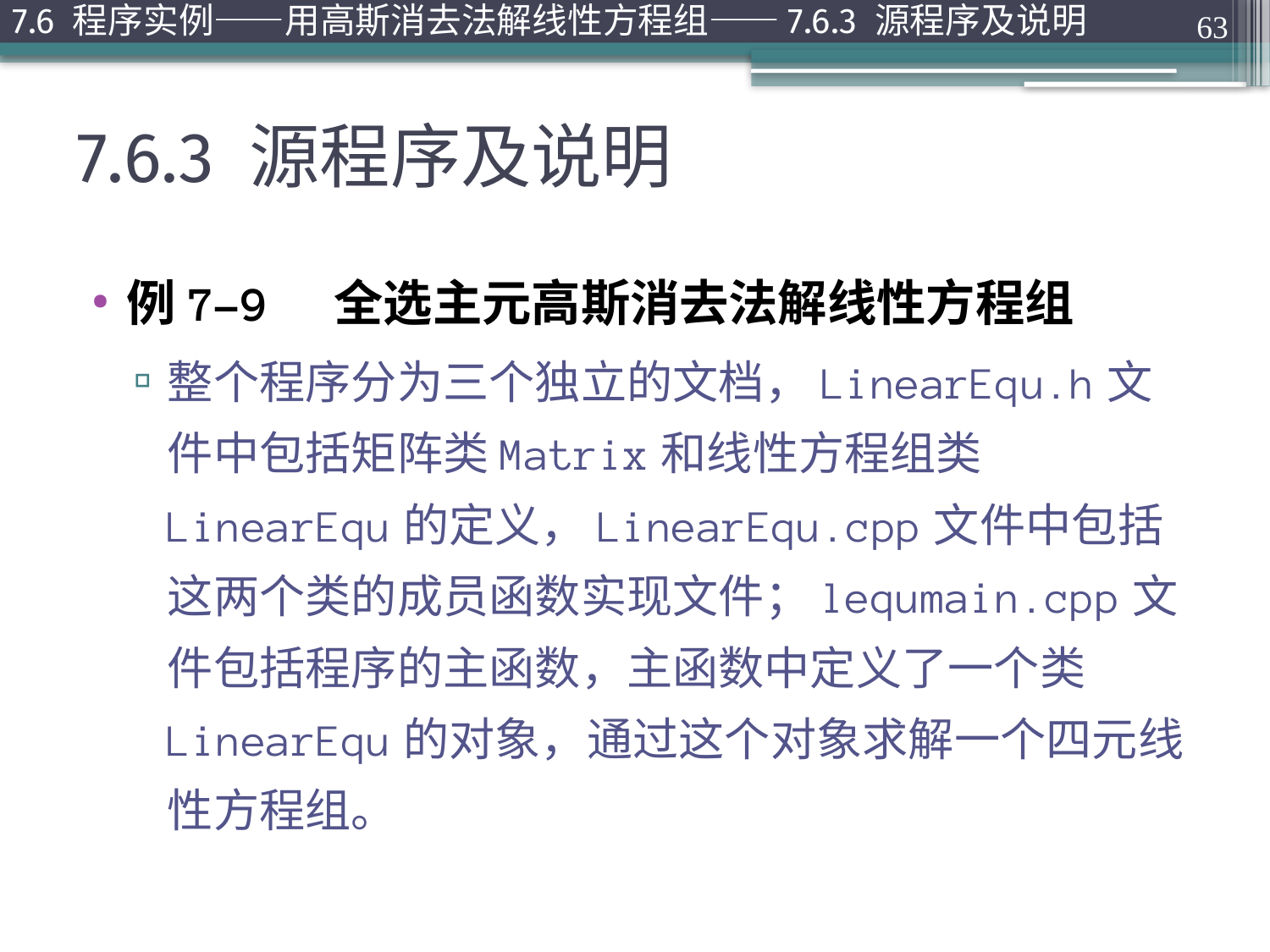

7.6 程序实例——用高斯消去法解线性方程组——7.6.3 源程序及说明
63
# 7.6.3 源程序及说明
例7-9  全选主元高斯消去法解线性方程组
整个程序分为三个独立的文档，LinearEqu.h文件中包括矩阵类Matrix和线性方程组类LinearEqu的定义，LinearEqu.cpp文件中包括这两个类的成员函数实现文件；lequmain.cpp文件包括程序的主函数，主函数中定义了一个类LinearEqu的对象，通过这个对象求解一个四元线性方程组。